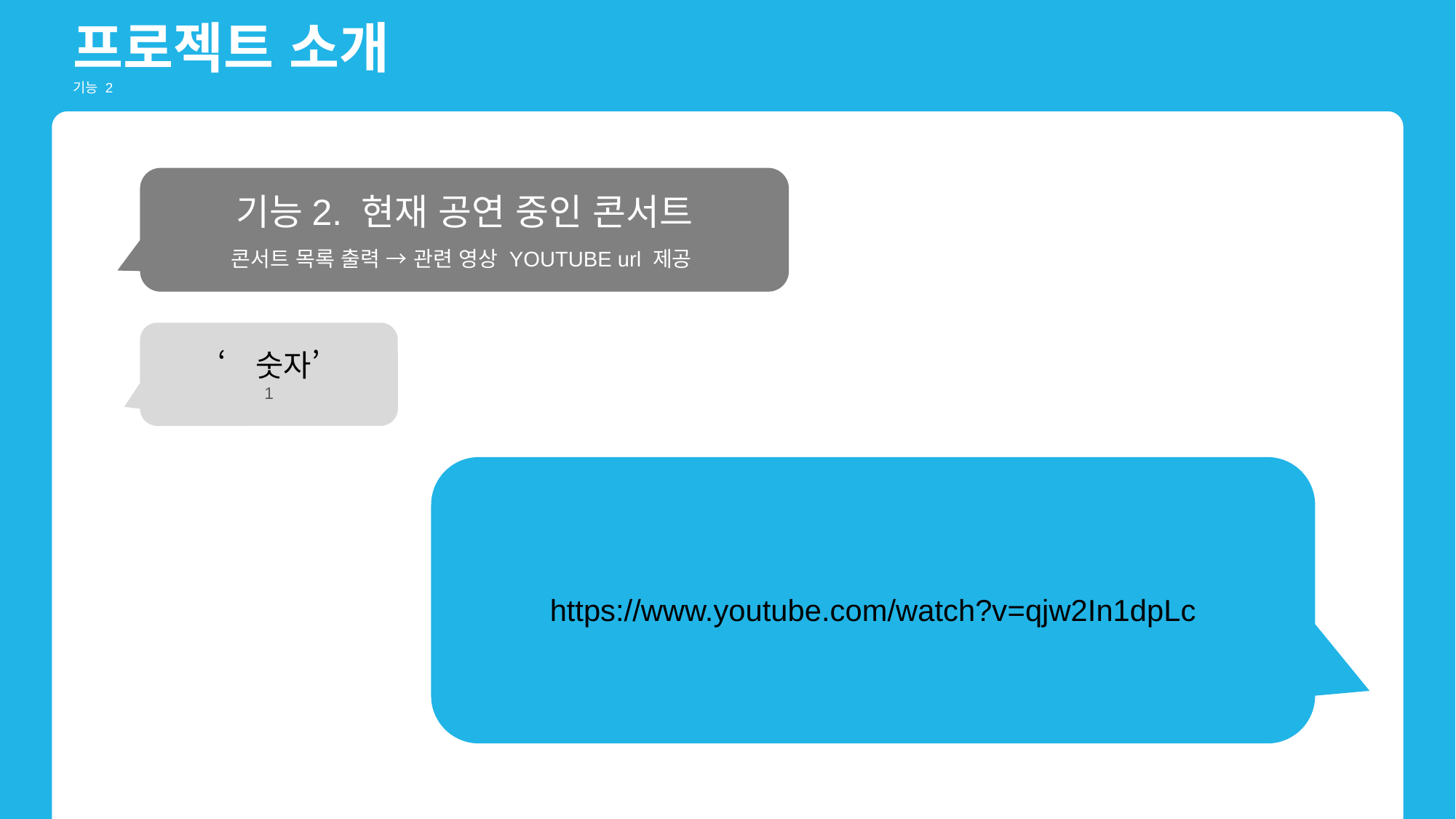

프로젝트 소개
기능 2
기능2. 현재 공연 중인 콘서트
콘서트 목록 출력 → 관련 영상 YOUTUBE url 제공
‘숫자’
1
https://www.youtube.com/watch?v=qjw2In1dpLc